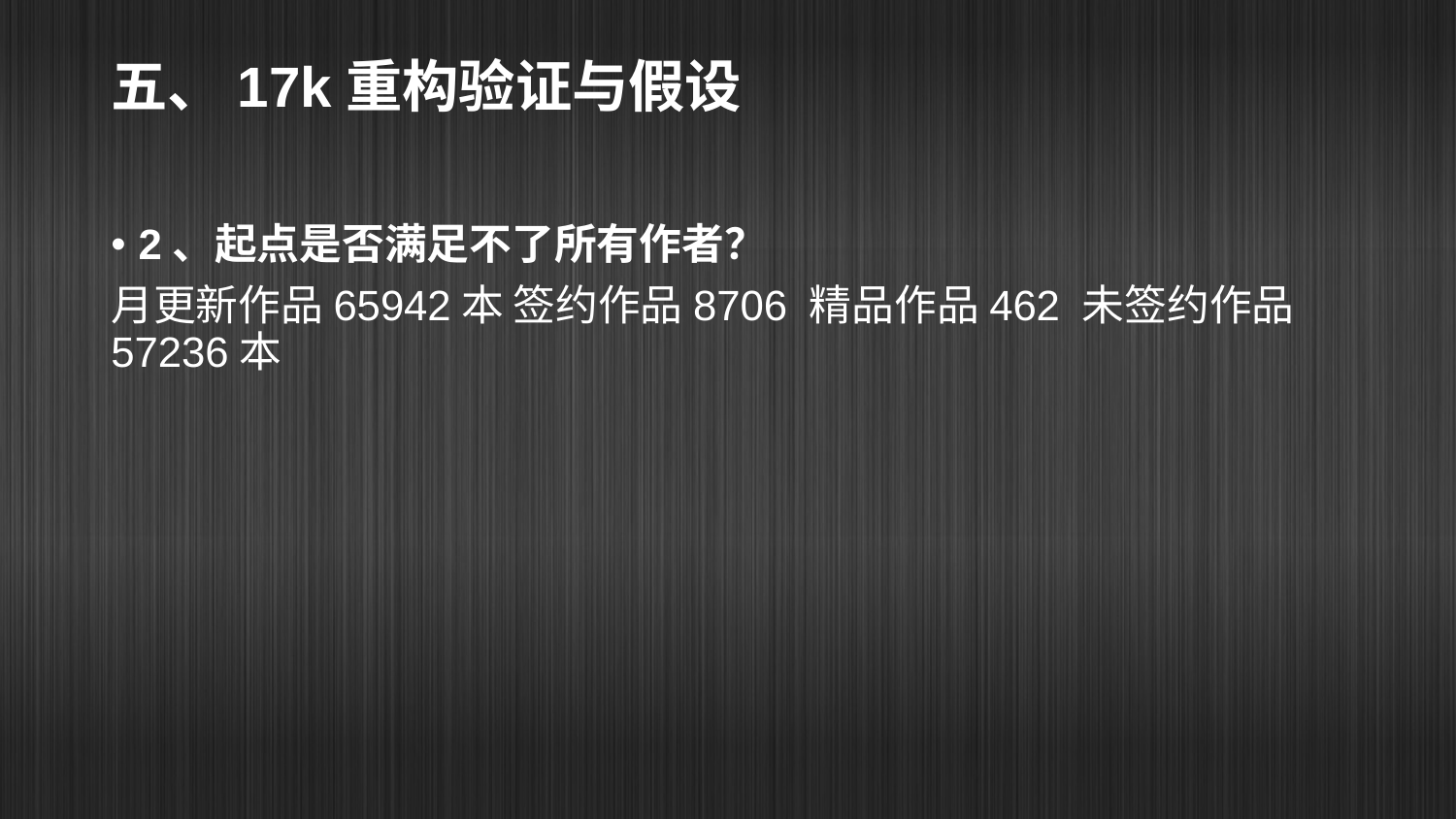

# 五、17k重构验证与假设
2、起点是否满足不了所有作者？
月更新作品65942本 签约作品8706 精品作品462 未签约作品57236本